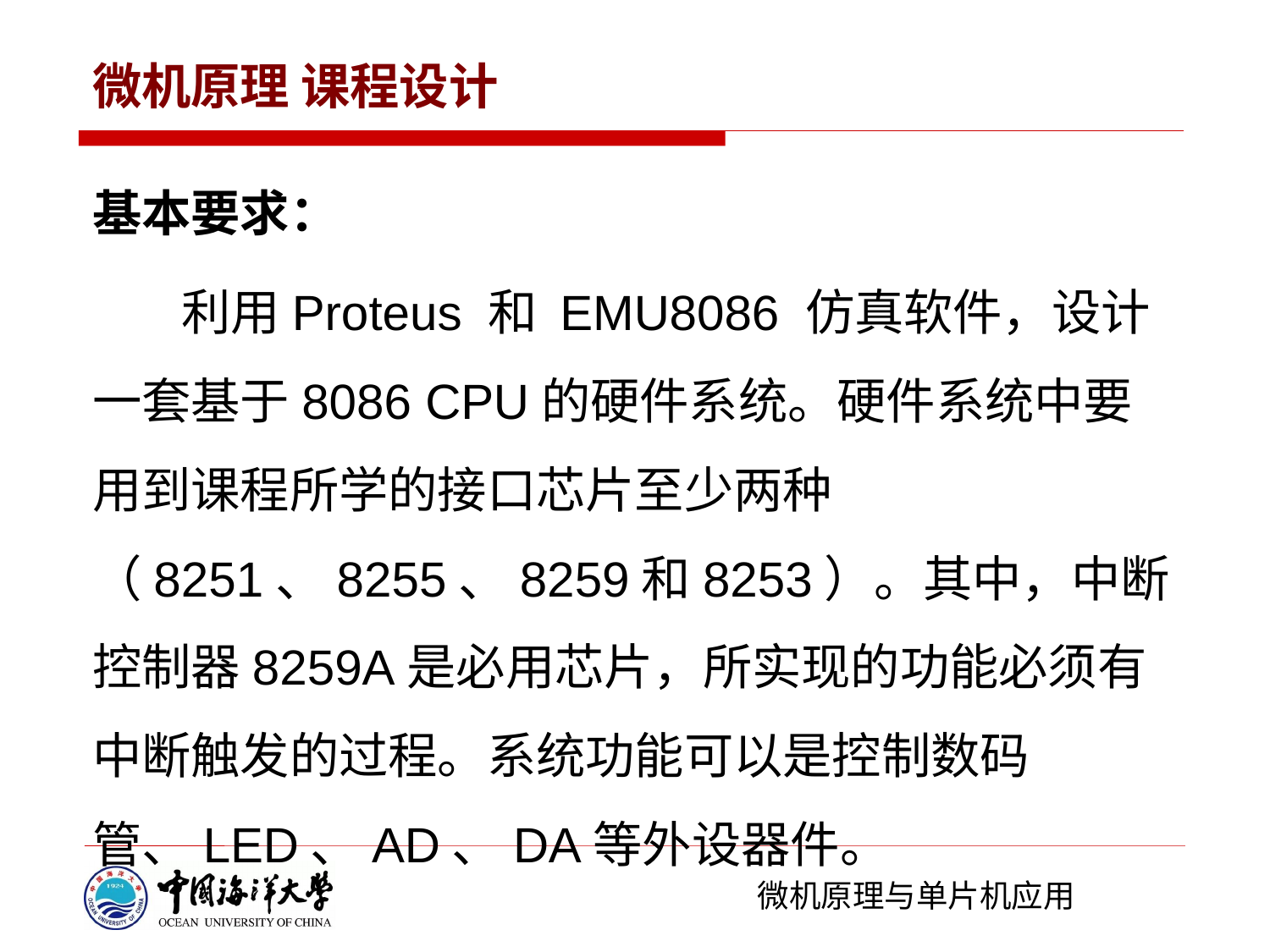

# 微机原理 课程设计
基本要求：
       利用Proteus 和 EMU8086 仿真软件，设计一套基于8086 CPU的硬件系统。硬件系统中要用到课程所学的接口芯片至少两种（8251、8255、8259和8253）。其中，中断控制器8259A是必用芯片，所实现的功能必须有中断触发的过程。系统功能可以是控制数码管、LED、AD、DA等外设器件。